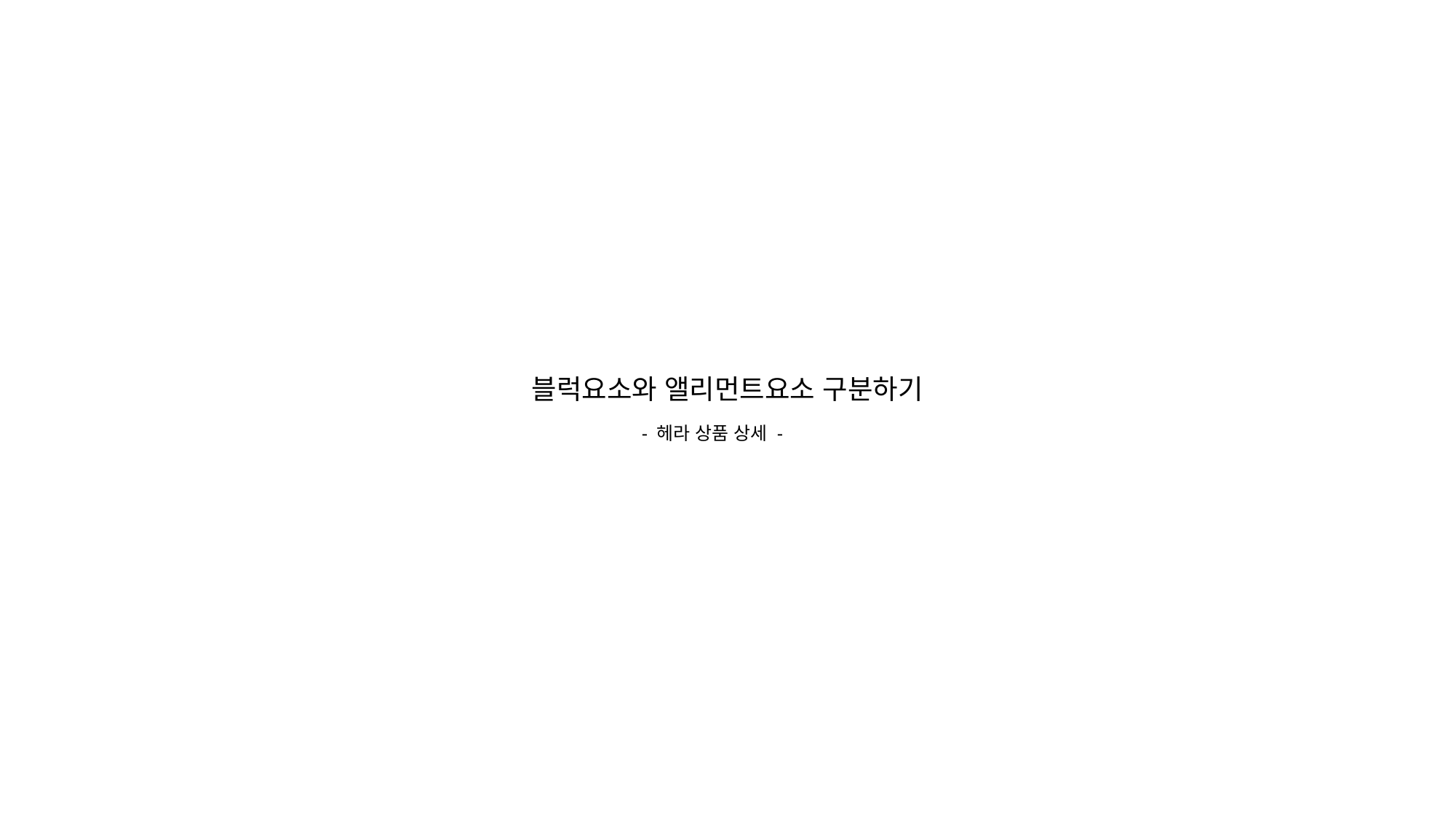

블럭요소와 앨리먼트요소 구분하기
- 헤라 상품 상세 -